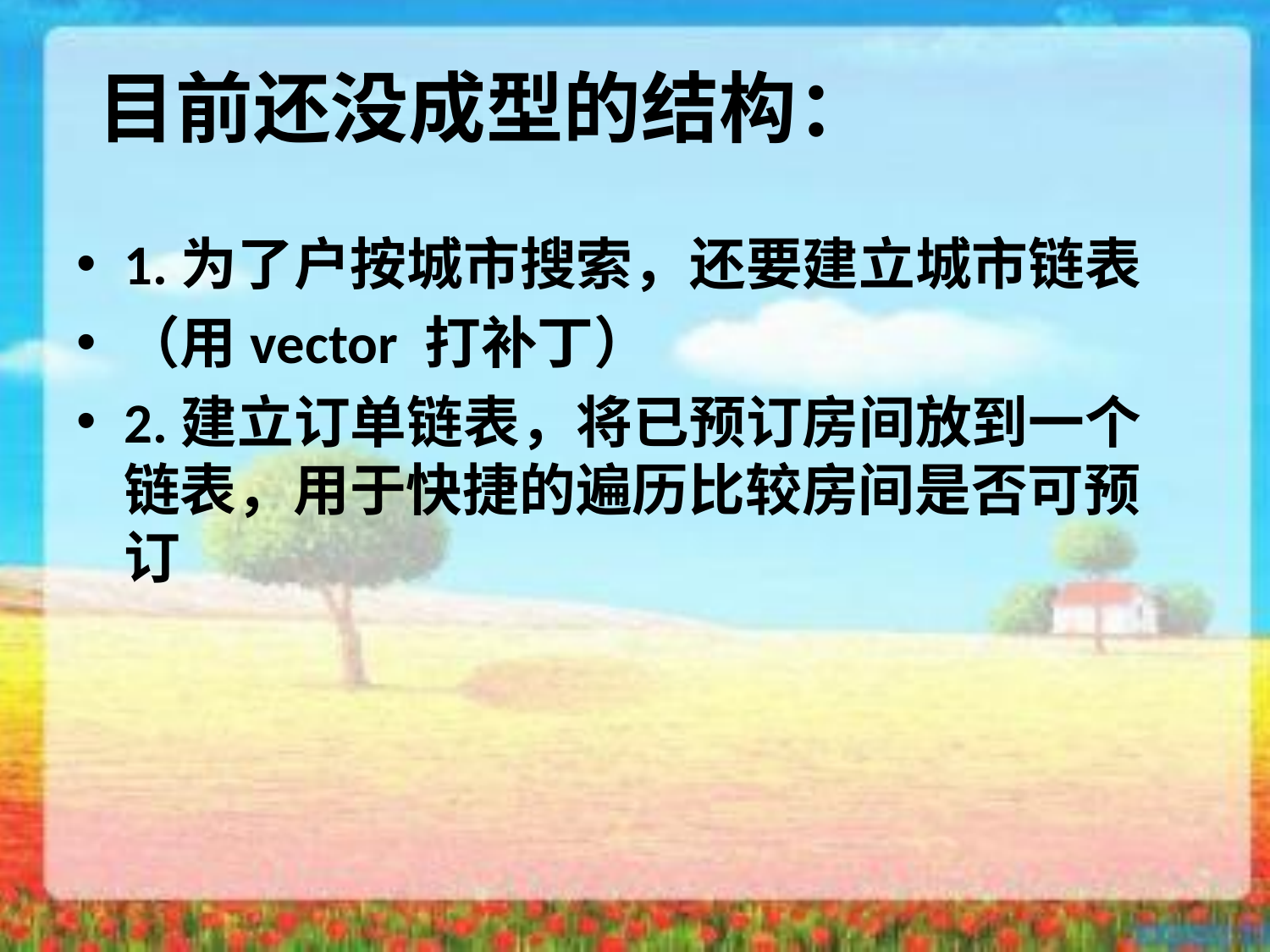

# 目前还没成型的结构：
1.为了户按城市搜索，还要建立城市链表
（用vector 打补丁）
2.建立订单链表，将已预订房间放到一个链表，用于快捷的遍历比较房间是否可预订